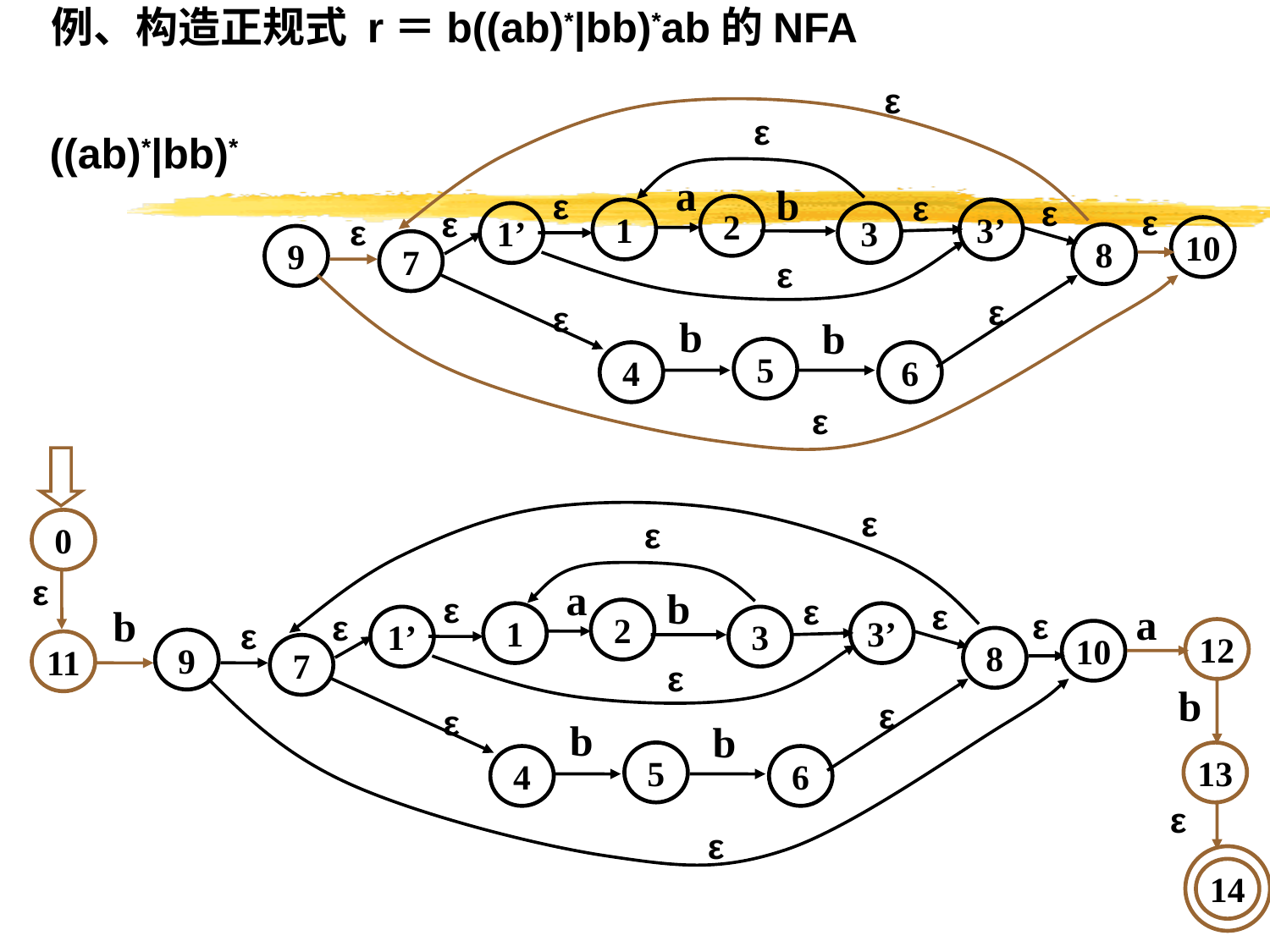

例、构造正规式 r＝b((ab)*|bb)*ab的NFA
ε

ε
((ab)*|bb)*

a
b
ε
ε
ε
2
1
3’
ε
1’
3
ε
ε
10
8
9

7

ε

ε
ε
b
b
5
4
6

ε

0

ε

ε
ε

a
b
ε
ε
ε
2
1
3’
ε
1’
3
ε
ε
10
8
9

7

ε

ε
ε
b
b
5
4
6

ε
a
12

b
11

b
13
ε

14